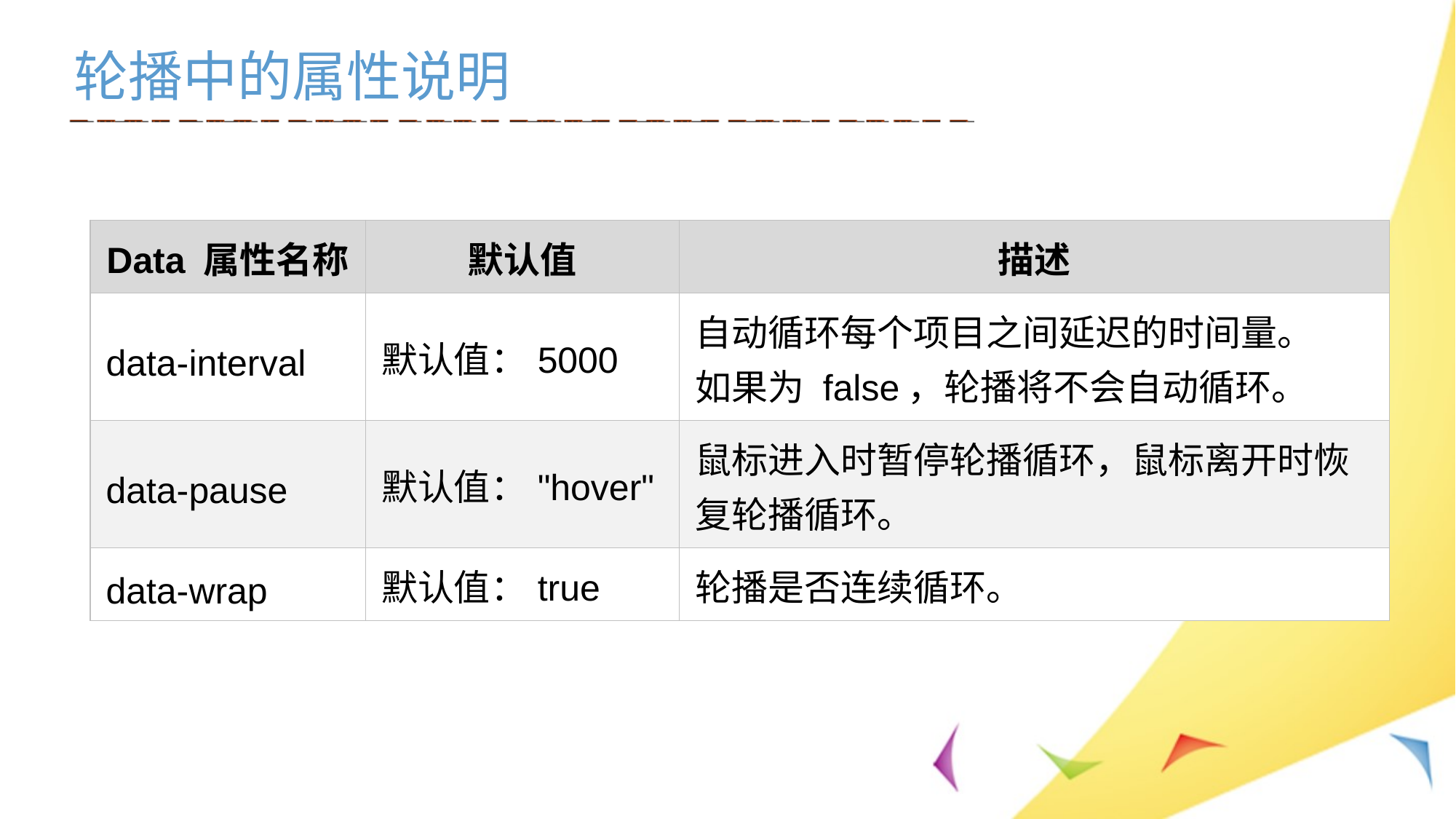

轮播中的属性说明
| Data 属性名称 | 默认值 | 描述 |
| --- | --- | --- |
| data-interval | 默认值：5000 | 自动循环每个项目之间延迟的时间量。 如果为 false，轮播将不会自动循环。 |
| data-pause | 默认值："hover" | 鼠标进入时暂停轮播循环，鼠标离开时恢复轮播循环。 |
| data-wrap | 默认值：true | 轮播是否连续循环。 |